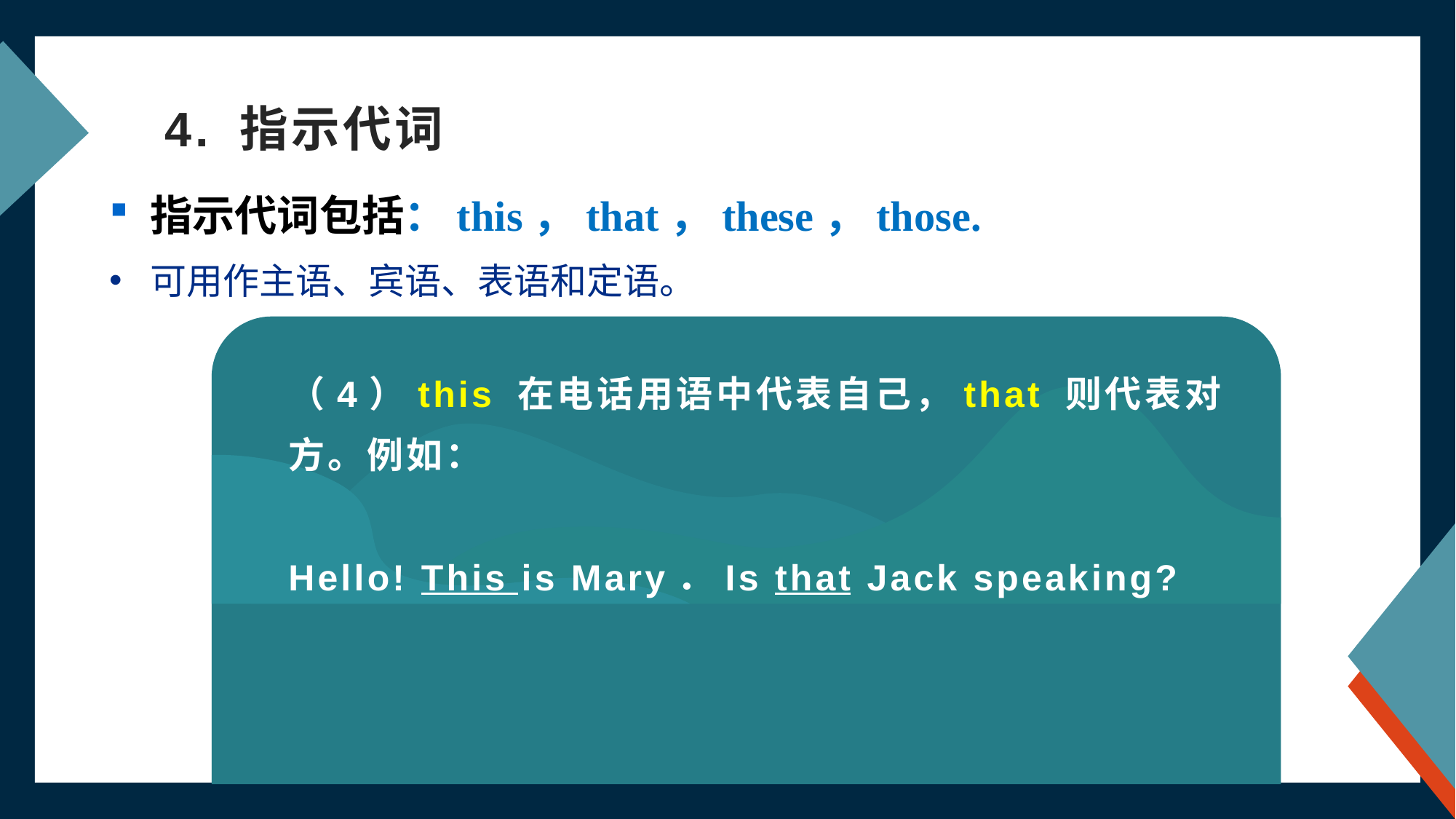

# 4. 指示代词
指示代词包括：this，that，these，those.
可用作主语、宾语、表语和定语。

（4）this 在电话用语中代表自己，that 则代表对方。例如：

Hello! This is Mary．Is that Jack speaking?